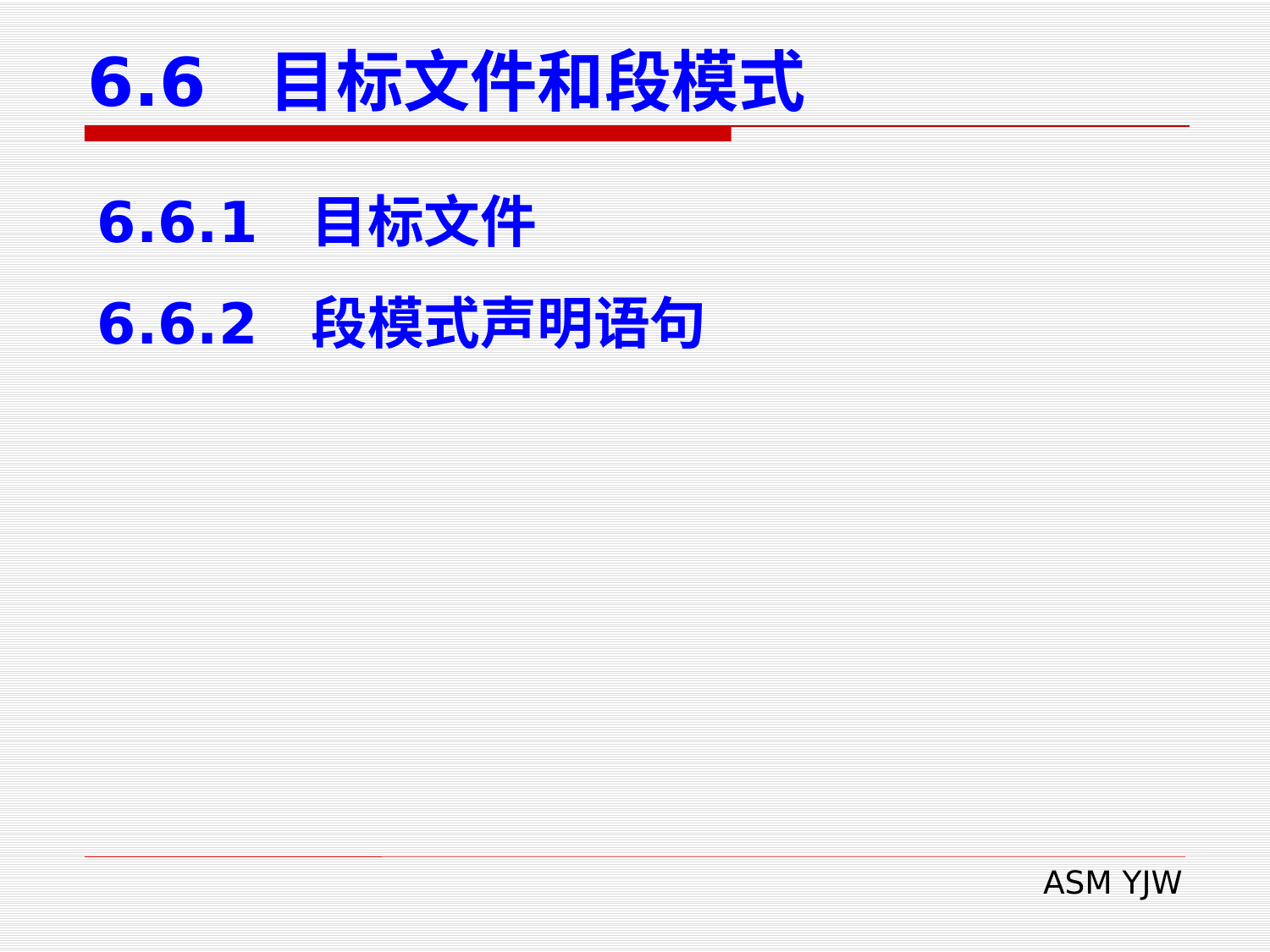

# 6.6  目标文件和段模式
6.6.1  目标文件
6.6.2  段模式声明语句